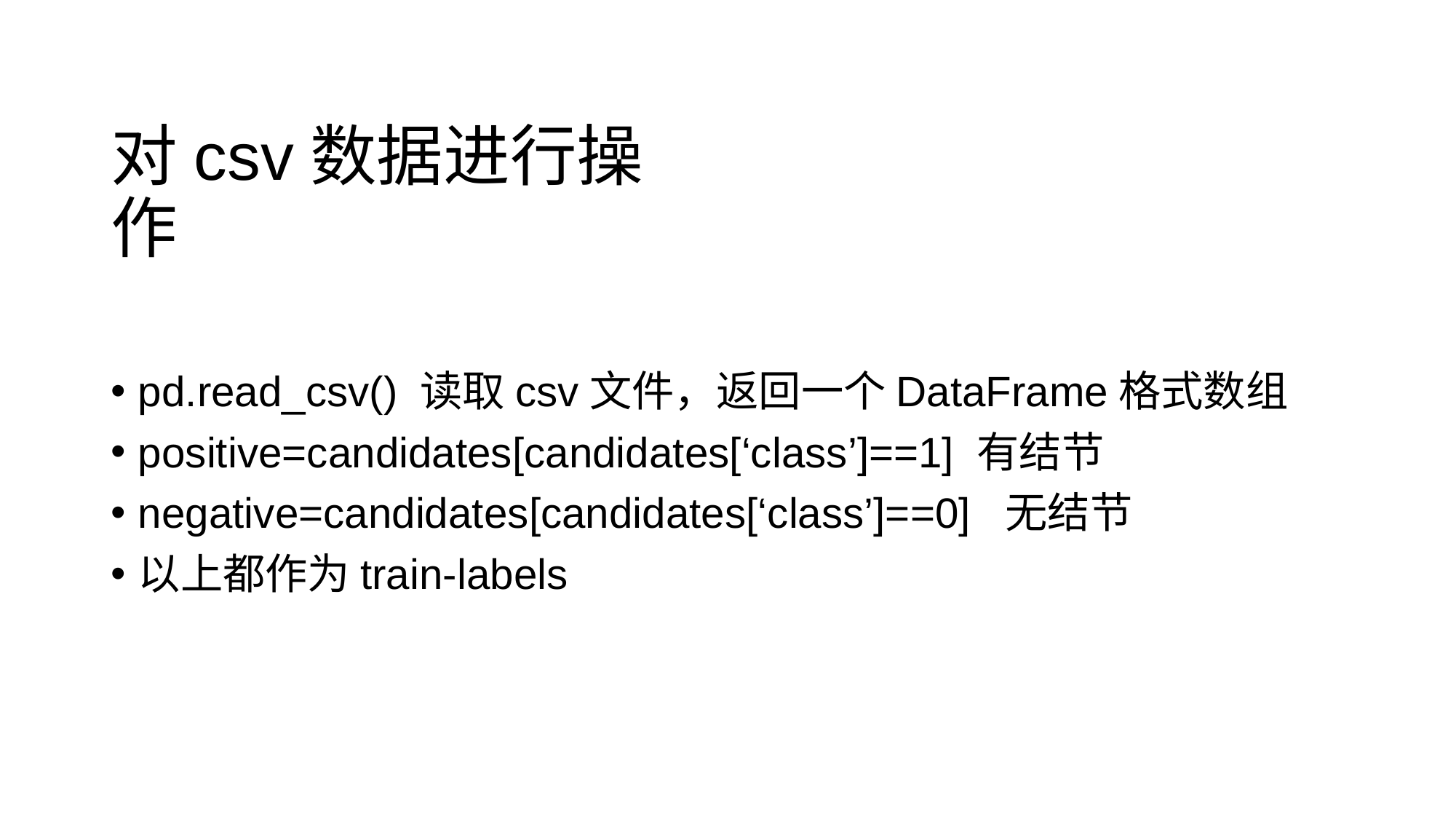

# 对csv数据进行操作
pd.read_csv() 读取csv文件，返回一个DataFrame格式数组
positive=candidates[candidates[‘class’]==1] 有结节
negative=candidates[candidates[‘class’]==0]  无结节
以上都作为train-labels